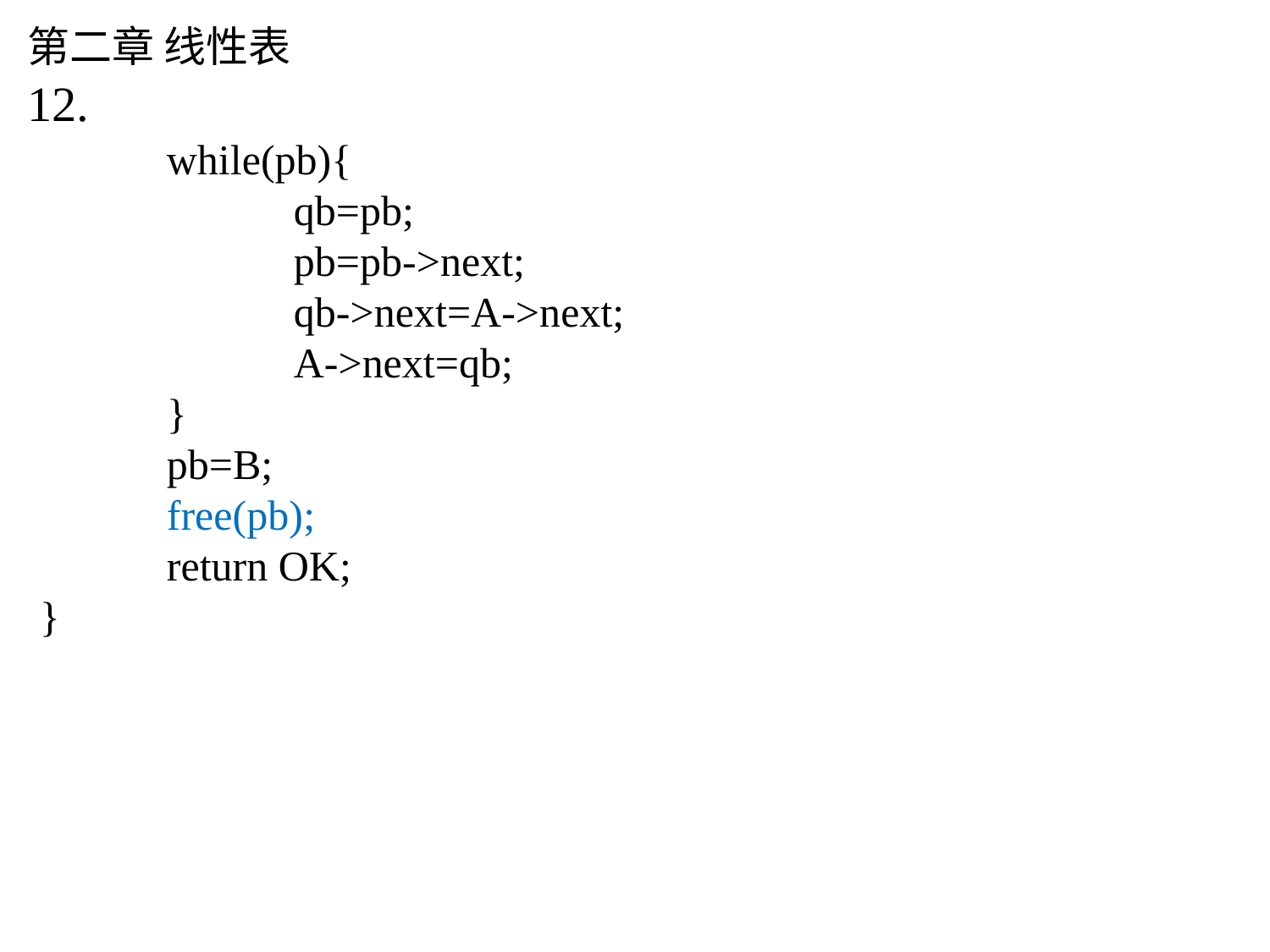

# 第二章 线性表
12.
	while(pb){
		qb=pb;
		pb=pb->next;
		qb->next=A->next;
		A->next=qb;
	}
	pb=B;
	free(pb);
	return OK;
}